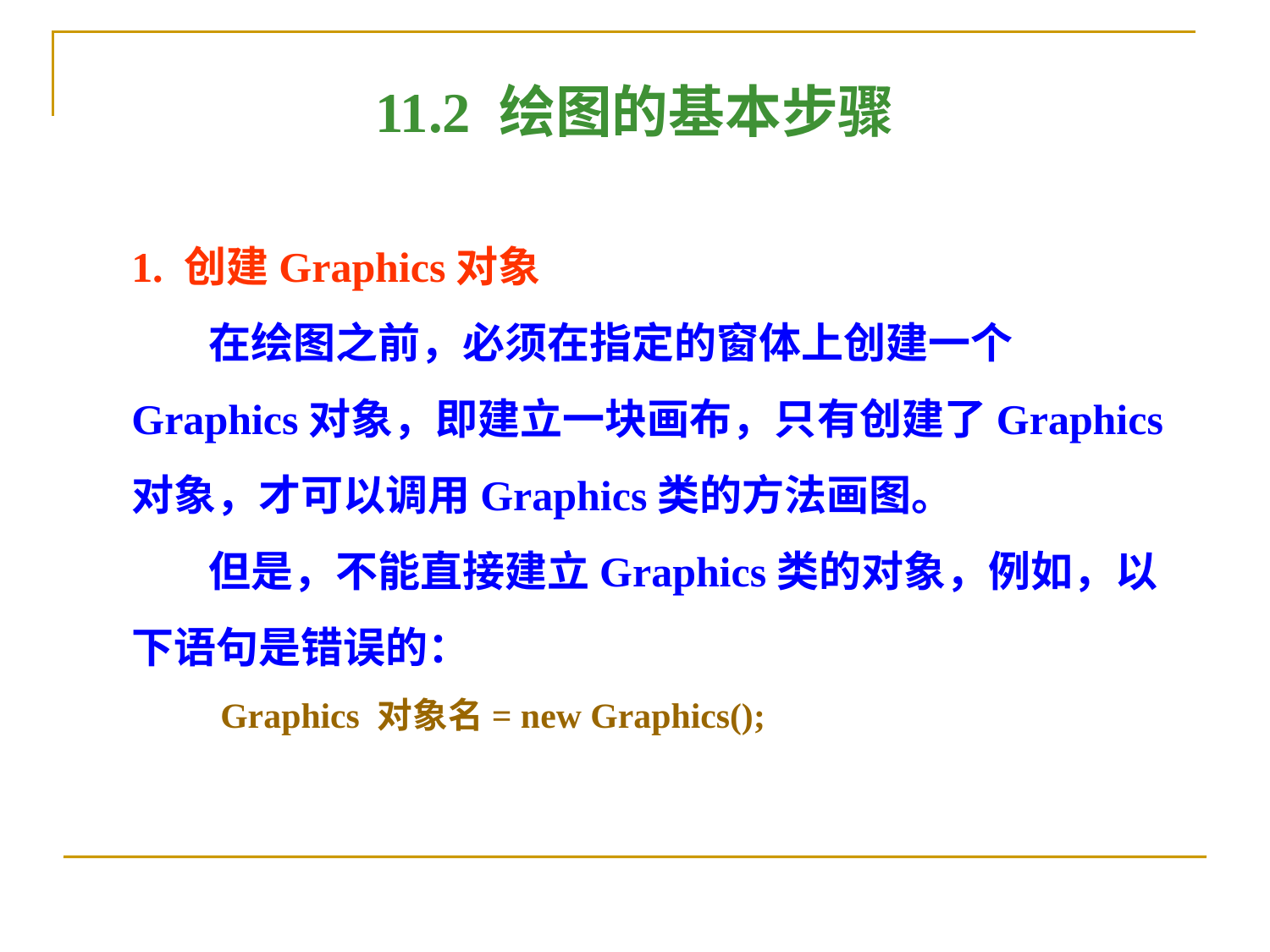

11.2 绘图的基本步骤
1. 创建Graphics对象
       在绘图之前，必须在指定的窗体上创建一个Graphics对象，即建立一块画布，只有创建了Graphics对象，才可以调用Graphics类的方法画图。
       但是，不能直接建立Graphics类的对象，例如，以下语句是错误的：
          Graphics 对象名= new Graphics();